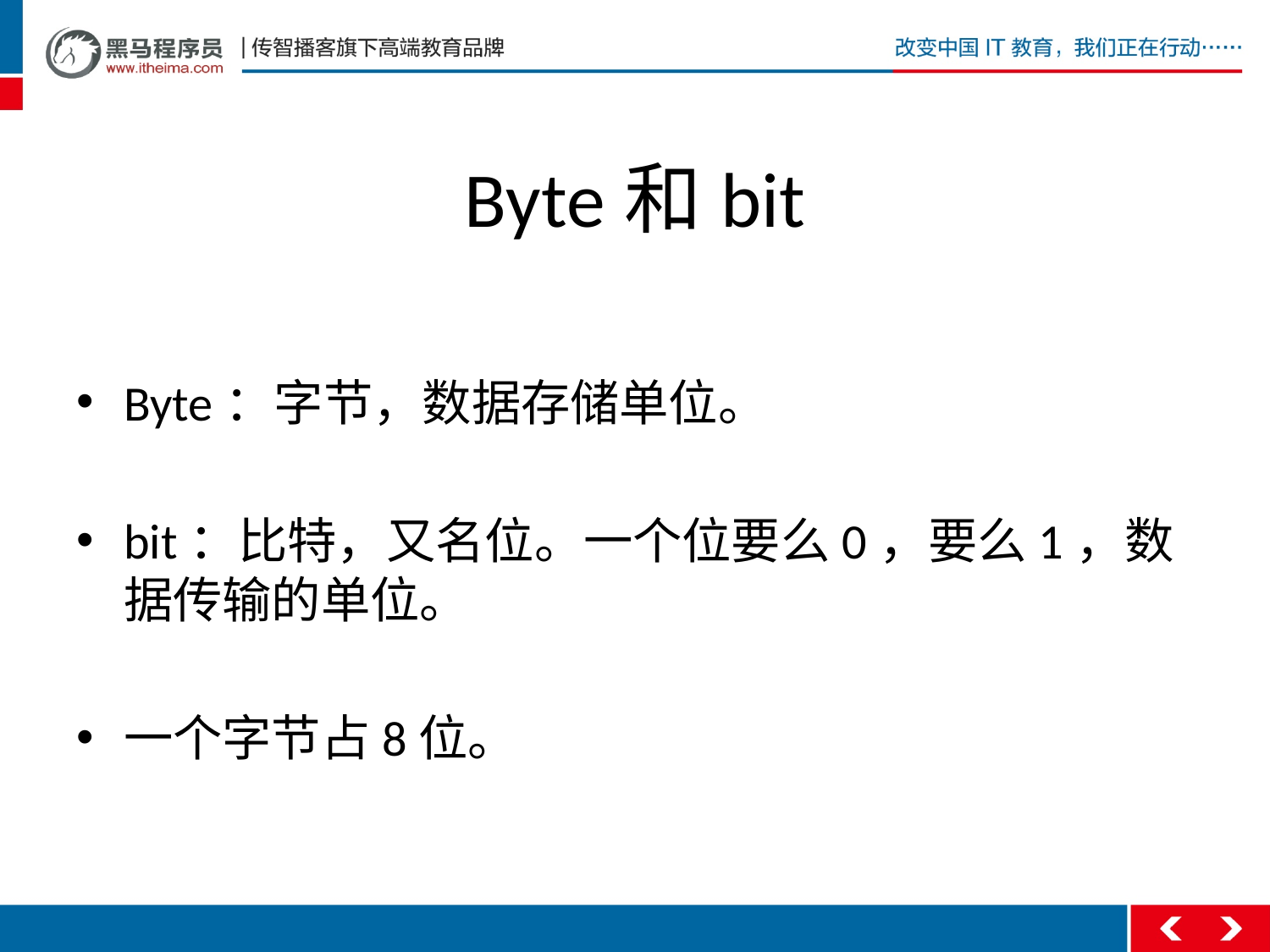

# Byte和bit

Byte：字节，数据存储单位。

bit：比特，又名位。一个位要么0，要么1，数据传输的单位。

一个字节占8位。